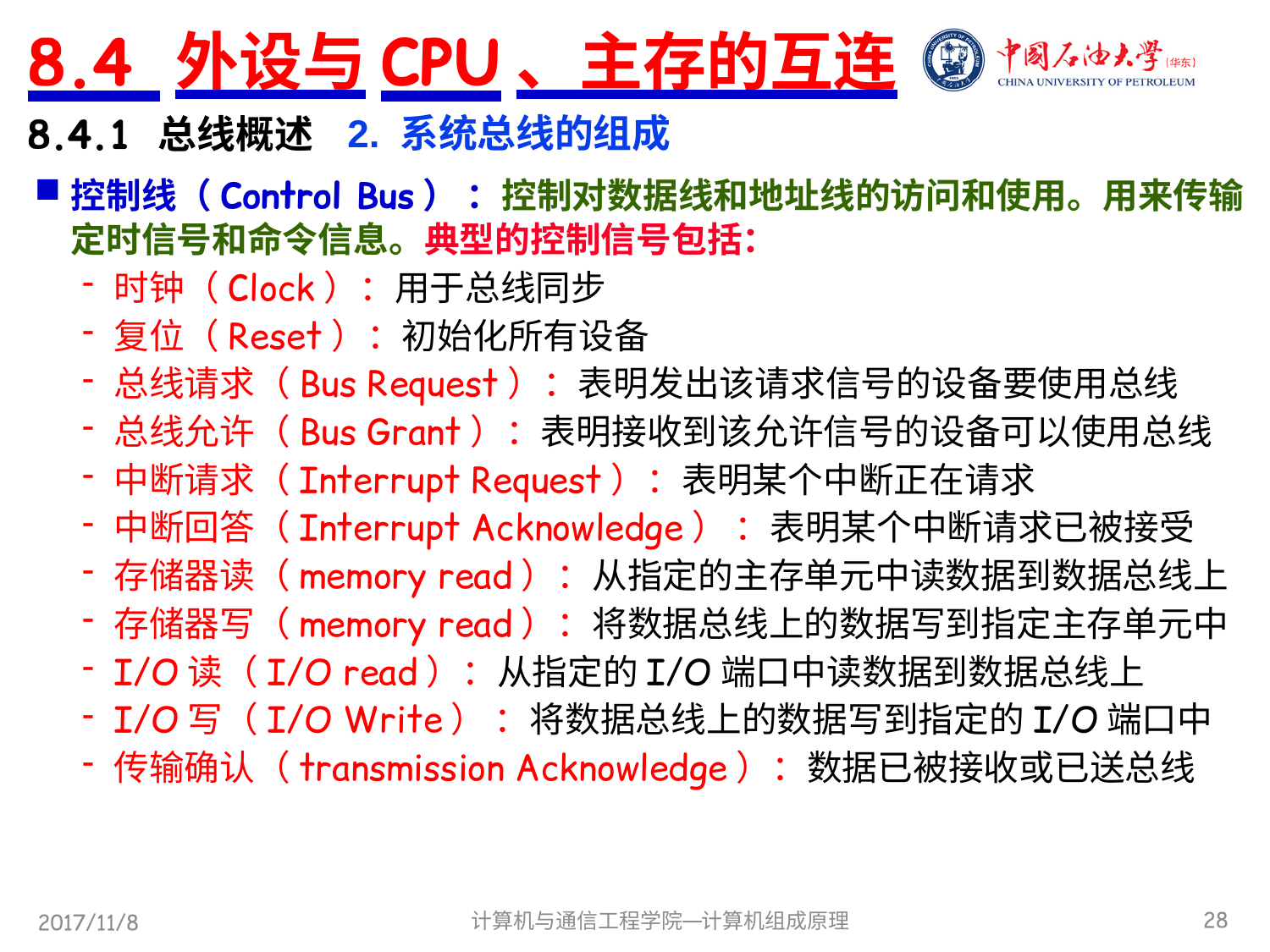

# 8.4 外设与CPU、主存的互连
2. 系统总线的组成
8.4.1 总线概述
控制线（Control Bus） ：控制对数据线和地址线的访问和使用。用来传输定时信号和命令信息。典型的控制信号包括：
时钟（Clock）：用于总线同步
复位（Reset）：初始化所有设备
总线请求（Bus Request）：表明发出该请求信号的设备要使用总线
总线允许（Bus Grant）：表明接收到该允许信号的设备可以使用总线
中断请求（Interrupt Request）：表明某个中断正在请求
中断回答（Interrupt Acknowledge） ：表明某个中断请求已被接受
存储器读（memory read）：从指定的主存单元中读数据到数据总线上
存储器写（memory read）：将数据总线上的数据写到指定主存单元中
I/O读（I/O read）：从指定的I/O端口中读数据到数据总线上
I/O写（I/O Write） ：将数据总线上的数据写到指定的I/O端口中
传输确认（transmission Acknowledge）：数据已被接收或已送总线
计算机与通信工程学院—计算机组成原理
28
2017/11/8